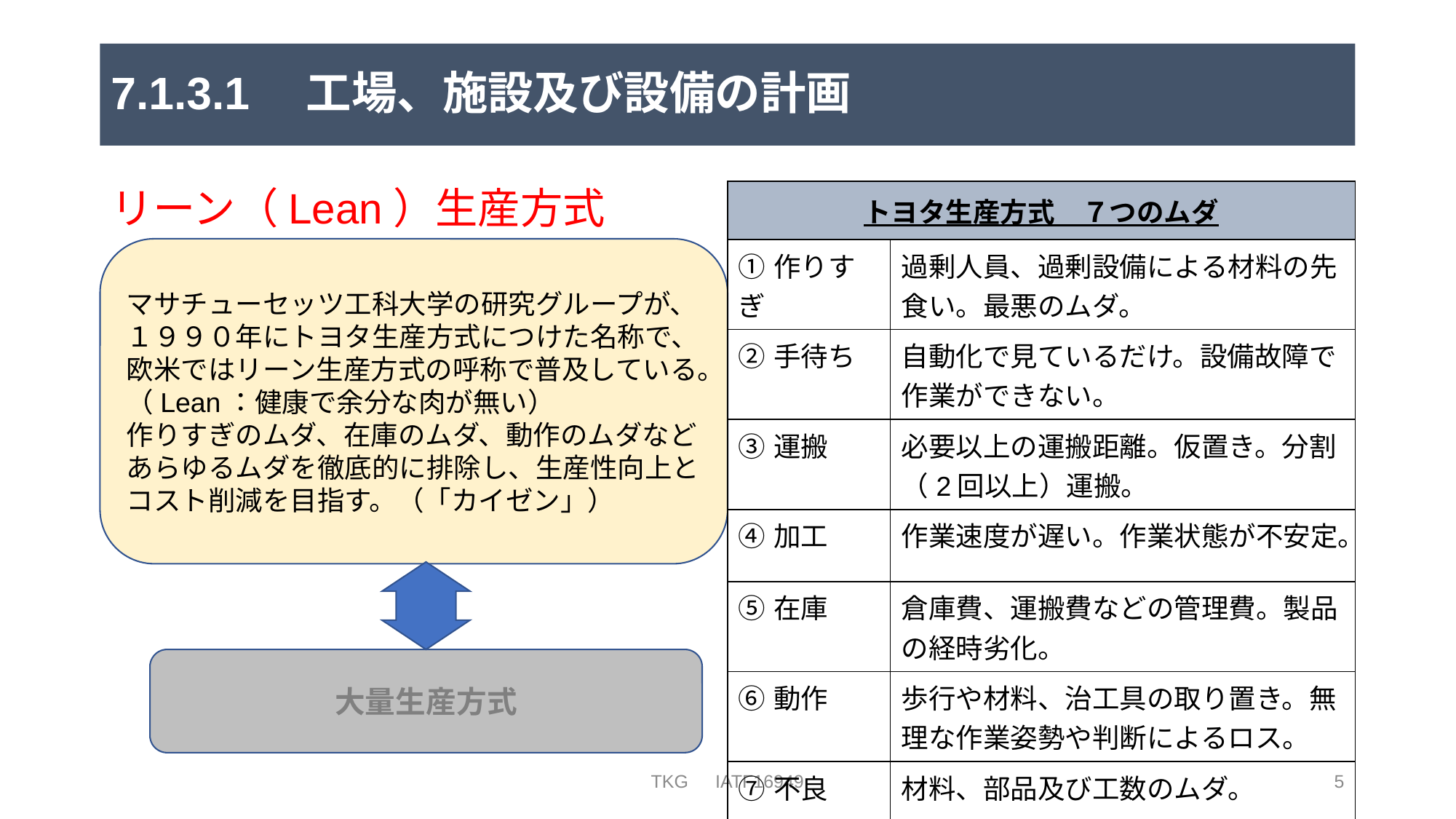

# 7.1.3.1　工場、施設及び設備の計画
| トヨタ生産方式　７つのムダ |  |
| --- | --- |
| ①作りすぎ | 過剰人員、過剰設備による材料の先食い。最悪のムダ。 |
| ②手待ち | 自動化で見ているだけ。設備故障で作業ができない。 |
| ③運搬 | 必要以上の運搬距離。仮置き。分割（2回以上）運搬。 |
| ④加工 | 作業速度が遅い。作業状態が不安定。 |
| ➄在庫 | 倉庫費、運搬費などの管理費。製品の経時劣化。 |
| ⑥動作 | 歩行や材料、治工具の取り置き。無理な作業姿勢や判断によるロス。 |
| ⑦不良 | 材料、部品及び工数のムダ。 |
リーン（Lean）生産方式

マサチューセッツ工科大学の研究グループが、１９９０年にトヨタ生産方式につけた名称で、欧米ではリーン生産方式の呼称で普及している。（Lean：健康で余分な肉が無い）
作りすぎのムダ、在庫のムダ、動作のムダなどあらゆるムダを徹底的に排除し、生産性向上とコスト削減を目指す。（「カイゼン」）

大量生産方式
TKG　IATF16949
5